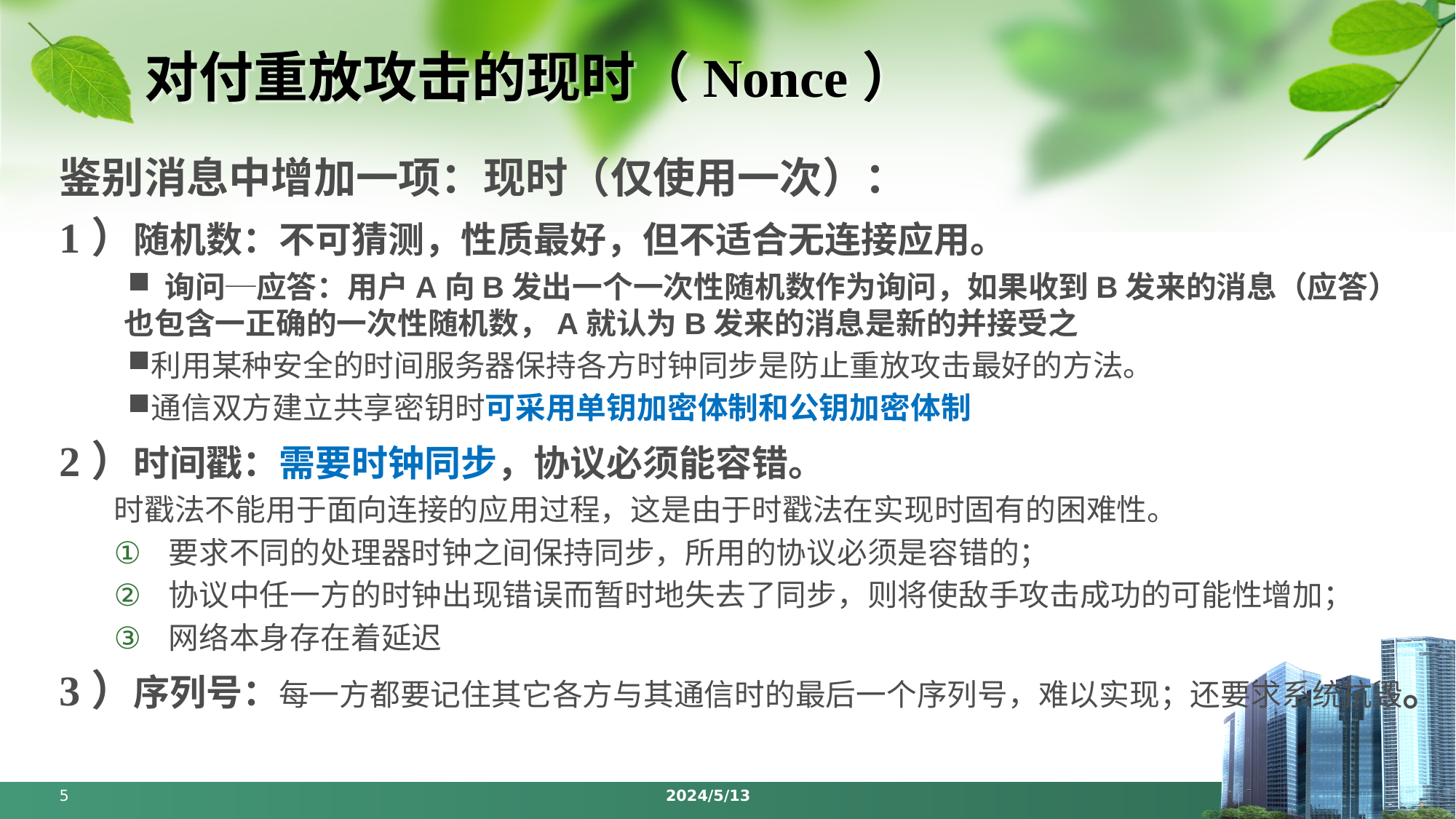

# 对付重放攻击的现时（Nonce）
鉴别消息中增加一项：现时（仅使用一次）：
1）随机数：不可猜测，性质最好，但不适合无连接应用。
 询问─应答：用户A向B发出一个一次性随机数作为询问，如果收到B发来的消息（应答）也包含一正确的一次性随机数，A就认为B发来的消息是新的并接受之
利用某种安全的时间服务器保持各方时钟同步是防止重放攻击最好的方法。
通信双方建立共享密钥时可采用单钥加密体制和公钥加密体制
2）时间戳：需要时钟同步，协议必须能容错。
时戳法不能用于面向连接的应用过程，这是由于时戳法在实现时固有的困难性。
要求不同的处理器时钟之间保持同步，所用的协议必须是容错的；
协议中任一方的时钟出现错误而暂时地失去了同步，则将使敌手攻击成功的可能性增加；
网络本身存在着延迟
3）序列号：每一方都要记住其它各方与其通信时的最后一个序列号，难以实现；还要求系统抗毁。
5
2024/5/13